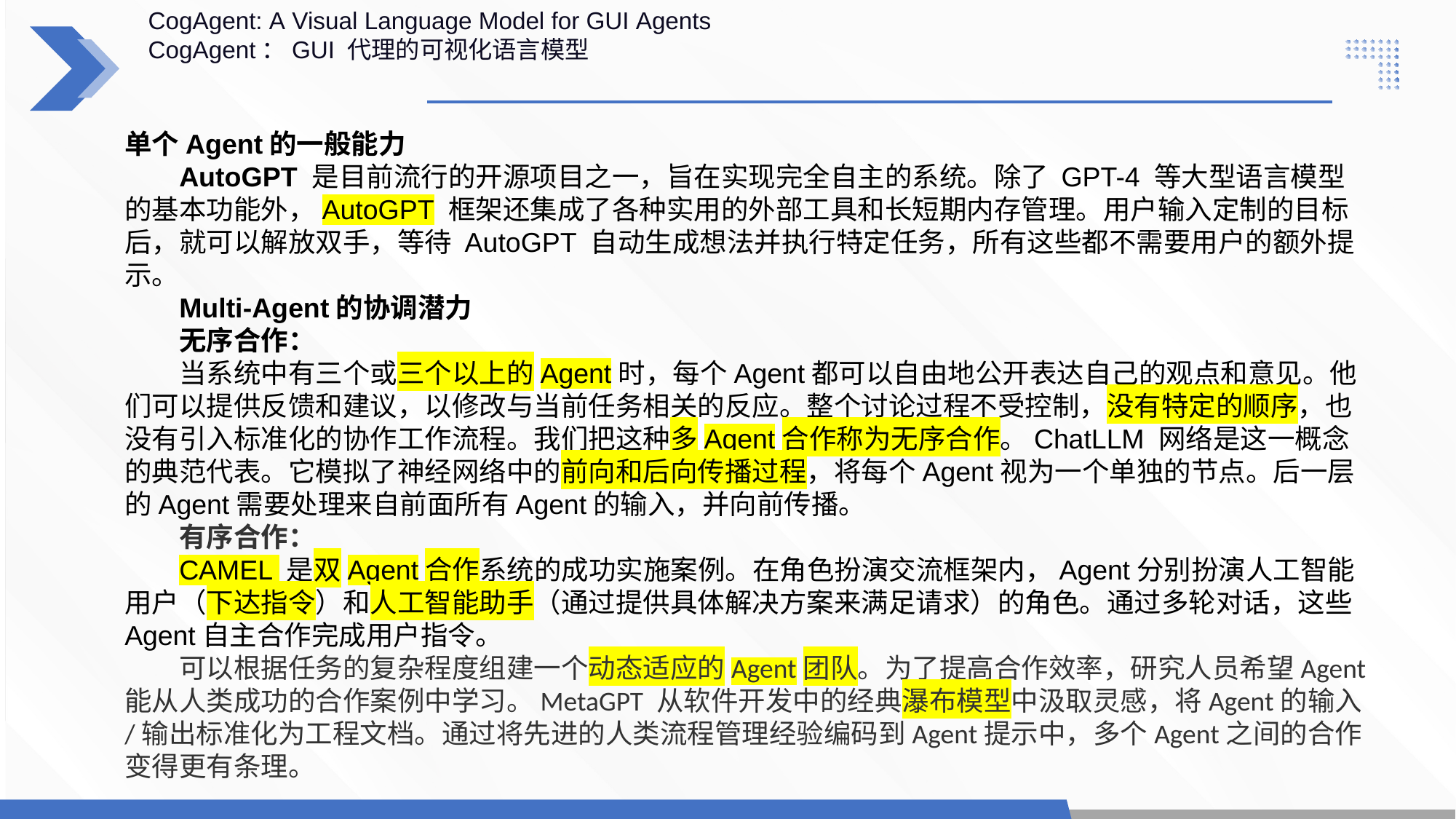

CogAgent: A Visual Language Model for GUI Agents
CogAgent：GUI 代理的可视化语言模型
单个Agent的一般能力
AutoGPT 是目前流行的开源项目之一，旨在实现完全自主的系统。除了 GPT-4 等大型语言模型的基本功能外，AutoGPT 框架还集成了各种实用的外部工具和长短期内存管理。用户输入定制的目标后，就可以解放双手，等待 AutoGPT 自动生成想法并执行特定任务，所有这些都不需要用户的额外提示。
Multi-Agent的协调潜力
无序合作：
当系统中有三个或三个以上的Agent时，每个Agent都可以自由地公开表达自己的观点和意见。他们可以提供反馈和建议，以修改与当前任务相关的反应。整个讨论过程不受控制，没有特定的顺序，也没有引入标准化的协作工作流程。我们把这种多Agent合作称为无序合作。ChatLLM 网络是这一概念的典范代表。它模拟了神经网络中的前向和后向传播过程，将每个Agent视为一个单独的节点。后一层的Agent需要处理来自前面所有Agent的输入，并向前传播。
有序合作：
CAMEL 是双Agent合作系统的成功实施案例。在角色扮演交流框架内，Agent分别扮演人工智能用户（下达指令）和人工智能助手（通过提供具体解决方案来满足请求）的角色。通过多轮对话，这些Agent自主合作完成用户指令。
可以根据任务的复杂程度组建一个动态适应的Agent团队。为了提高合作效率，研究人员希望Agent能从人类成功的合作案例中学习。MetaGPT 从软件开发中的经典瀑布模型中汲取灵感，将Agent的输入/输出标准化为工程文档。通过将先进的人类流程管理经验编码到Agent提示中，多个Agent之间的合作变得更有条理。